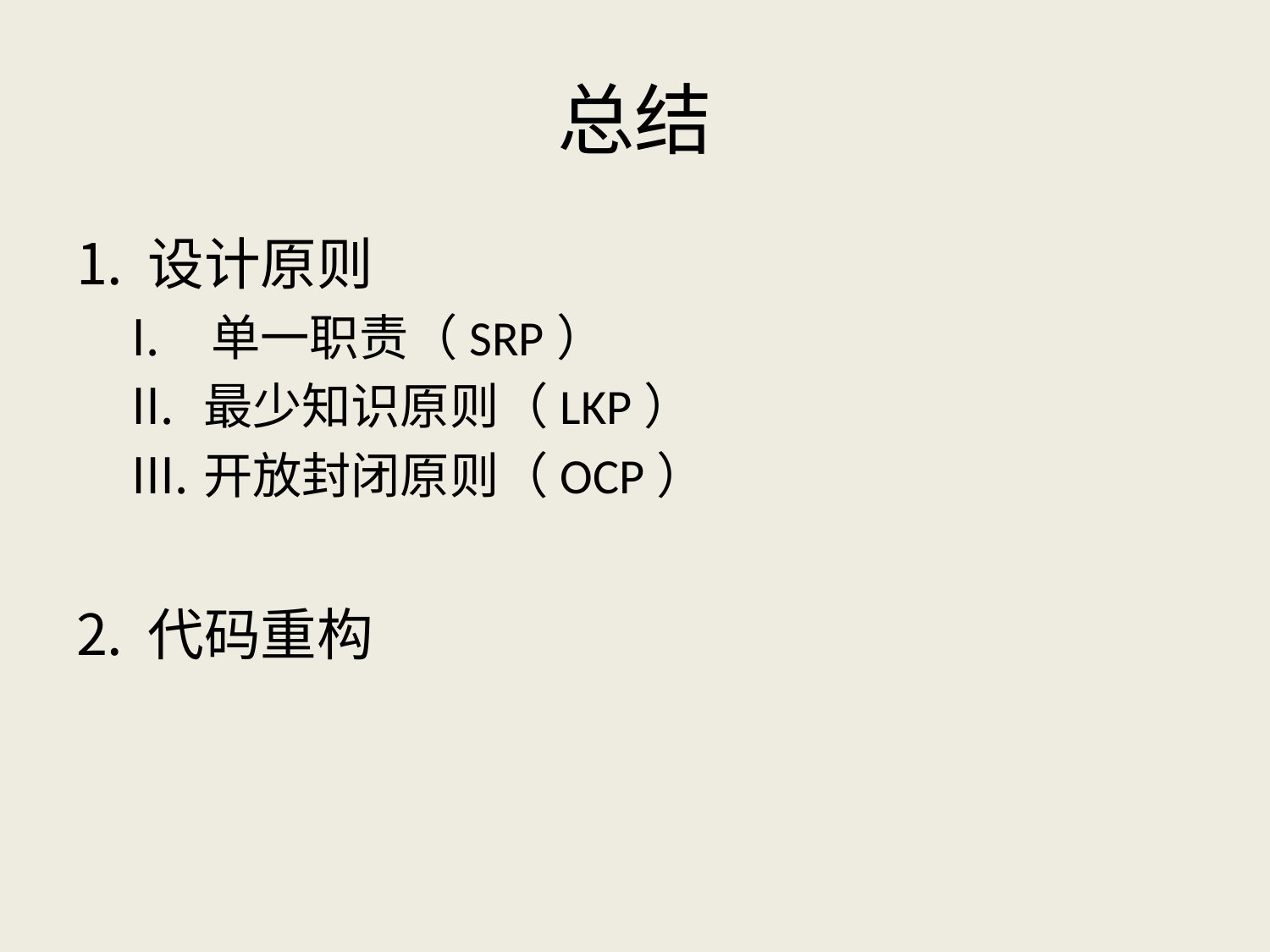

# 总结
设计原则
单一职责（SRP）
最少知识原则（LKP）
开放封闭原则（OCP）

代码重构